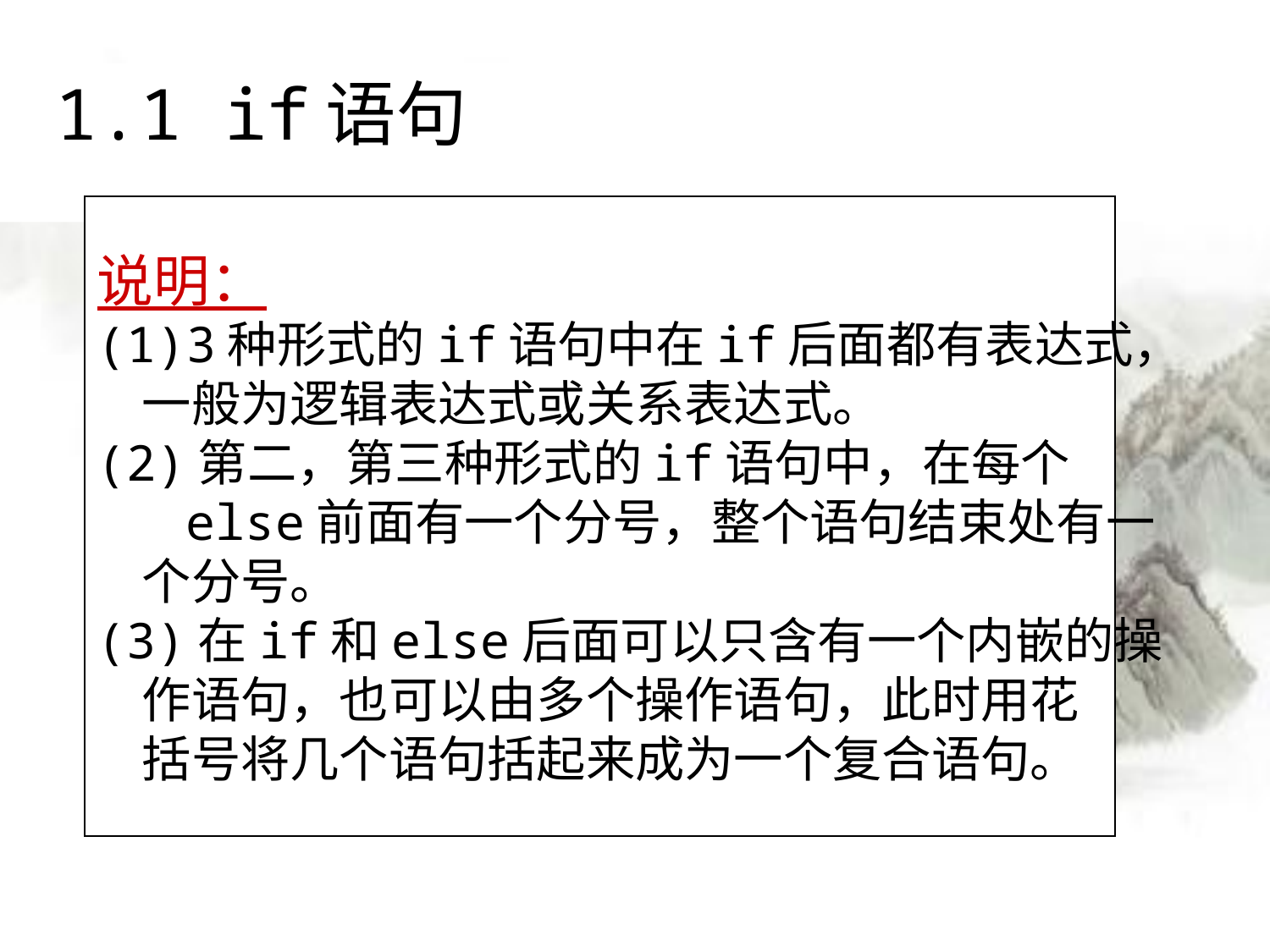

# 1.1 if语句
说明：
(1)3种形式的if语句中在if后面都有表达式，
   一般为逻辑表达式或关系表达式。
(2)第二，第三种形式的if语句中，在每个
   else前面有一个分号，整个语句结束处有一
   个分号。
(3)在if和else后面可以只含有一个内嵌的操
   作语句，也可以由多个操作语句，此时用花
   括号将几个语句括起来成为一个复合语句。